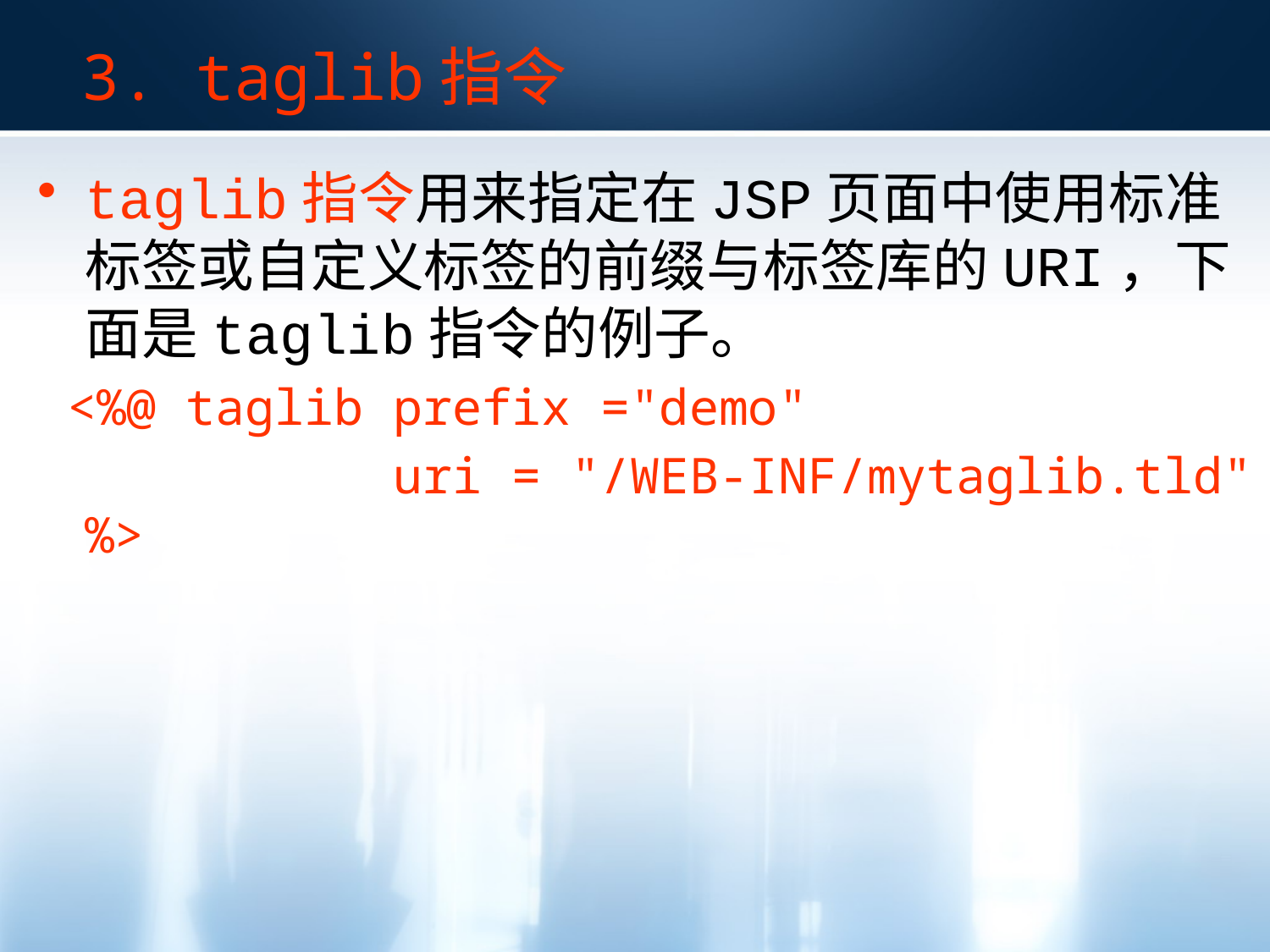

3. taglib指令
taglib指令用来指定在JSP页面中使用标准标签或自定义标签的前缀与标签库的URI，下面是taglib指令的例子。
 <%@ taglib prefix ="demo"
            uri = "/WEB-INF/mytaglib.tld" %>